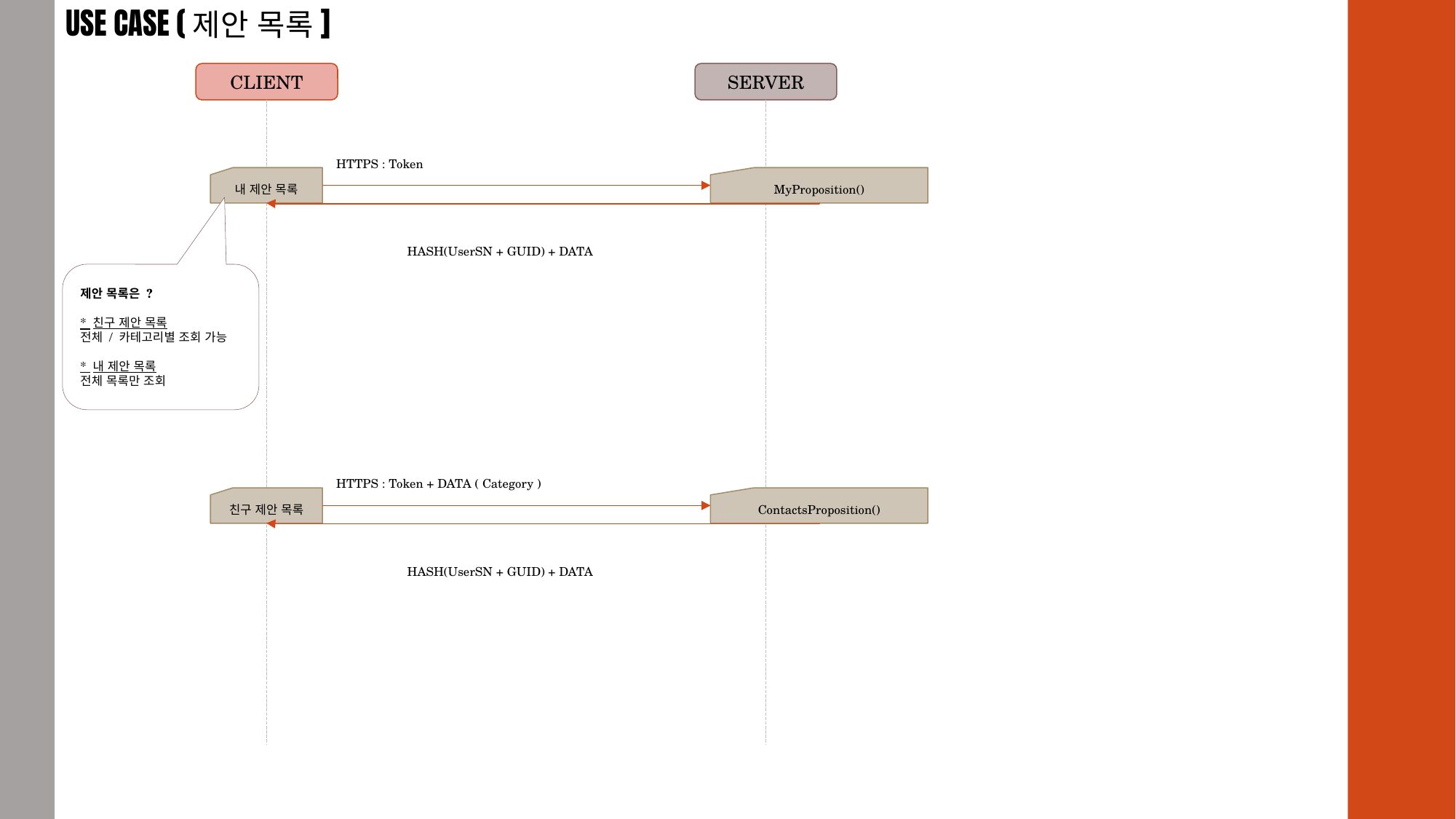

USE CASE (제안 목록]
CLIENT
SERVER
HTTPS : Token
내 제안 목록
MyProposition()
HASH(UserSN + GUID) + DATA
제안 목록은 ?

* 친구 제안 목록
전체 / 카테고리별 조회 가능

* 내 제안 목록
전체 목록만 조회
HTTPS : Token + DATA ( Category )
친구 제안 목록
ContactsProposition()
HASH(UserSN + GUID) + DATA